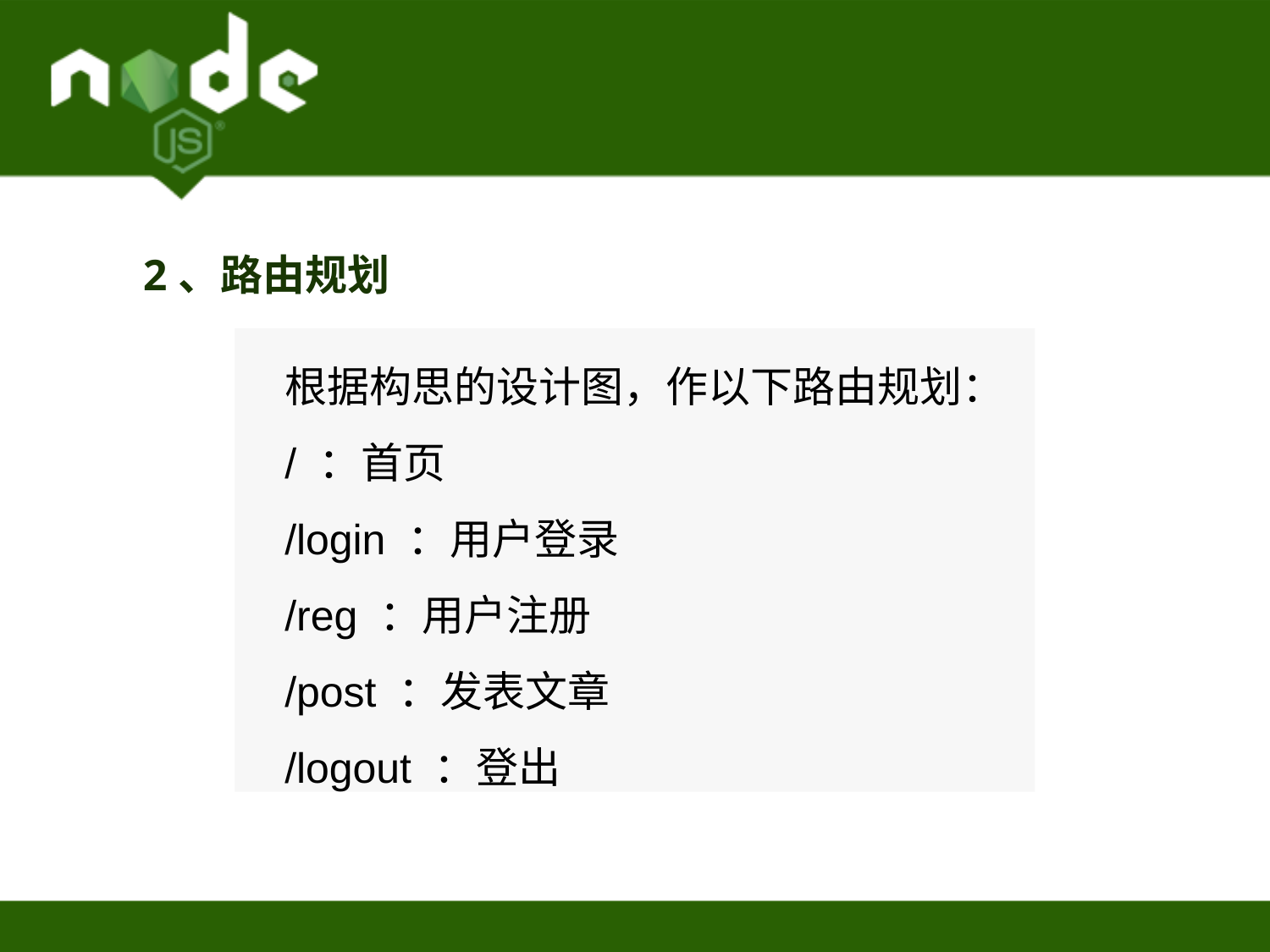

2、路由规划
根据构思的设计图，作以下路由规划：
/ ：首页
/login ：用户登录
/reg ：用户注册
/post ：发表文章
/logout ：登出